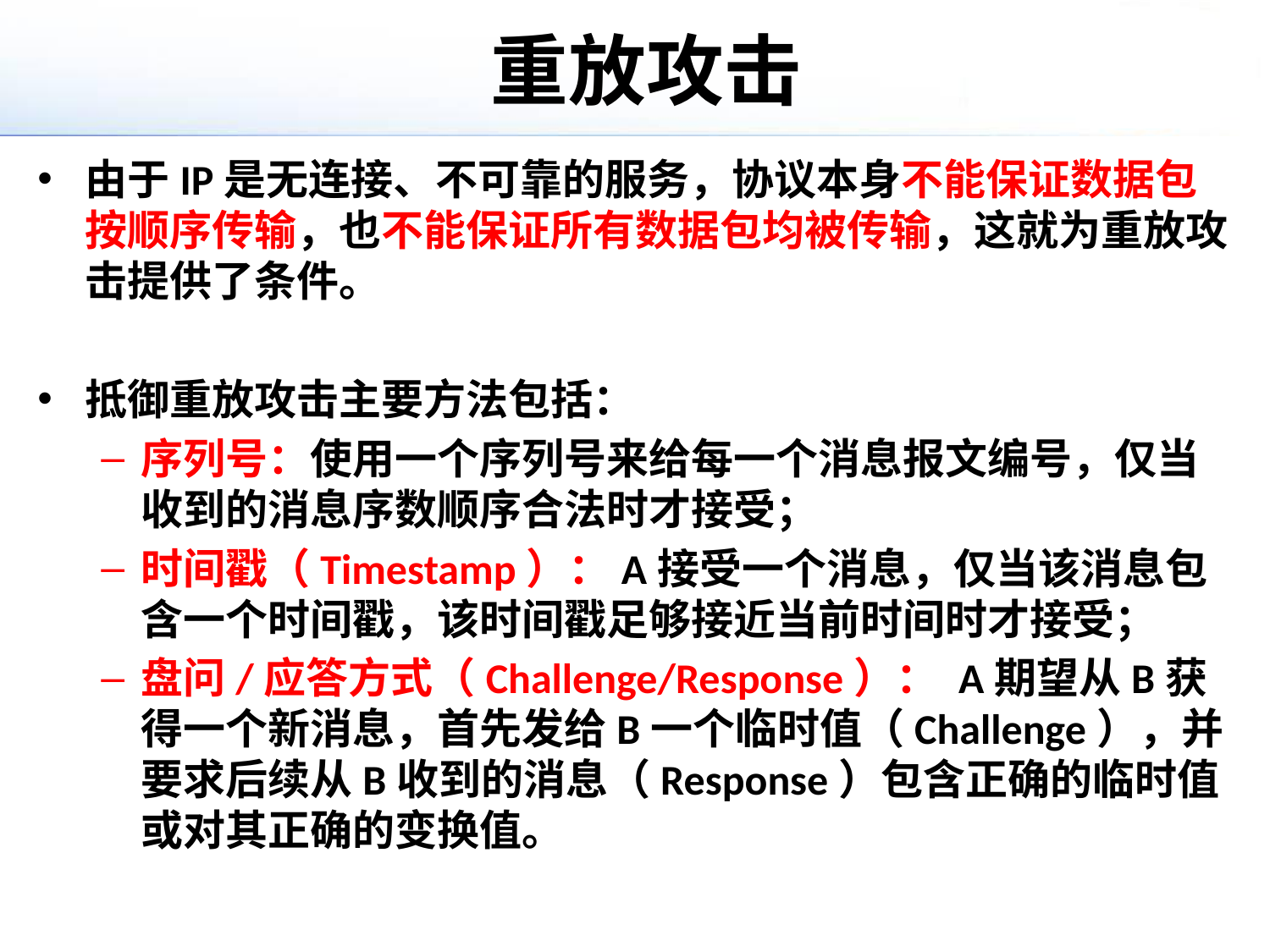

# 重放攻击
由于IP是无连接、不可靠的服务，协议本身不能保证数据包按顺序传输，也不能保证所有数据包均被传输，这就为重放攻击提供了条件。

抵御重放攻击主要方法包括：
序列号：使用一个序列号来给每一个消息报文编号，仅当收到的消息序数顺序合法时才接受；
时间戳（Timestamp）：A接受一个消息，仅当该消息包含一个时间戳，该时间戳足够接近当前时间时才接受；
盘问/应答方式（Challenge/Response）： A期望从B获得一个新消息，首先发给B一个临时值（Challenge），并要求后续从B收到的消息（Response）包含正确的临时值或对其正确的变换值。